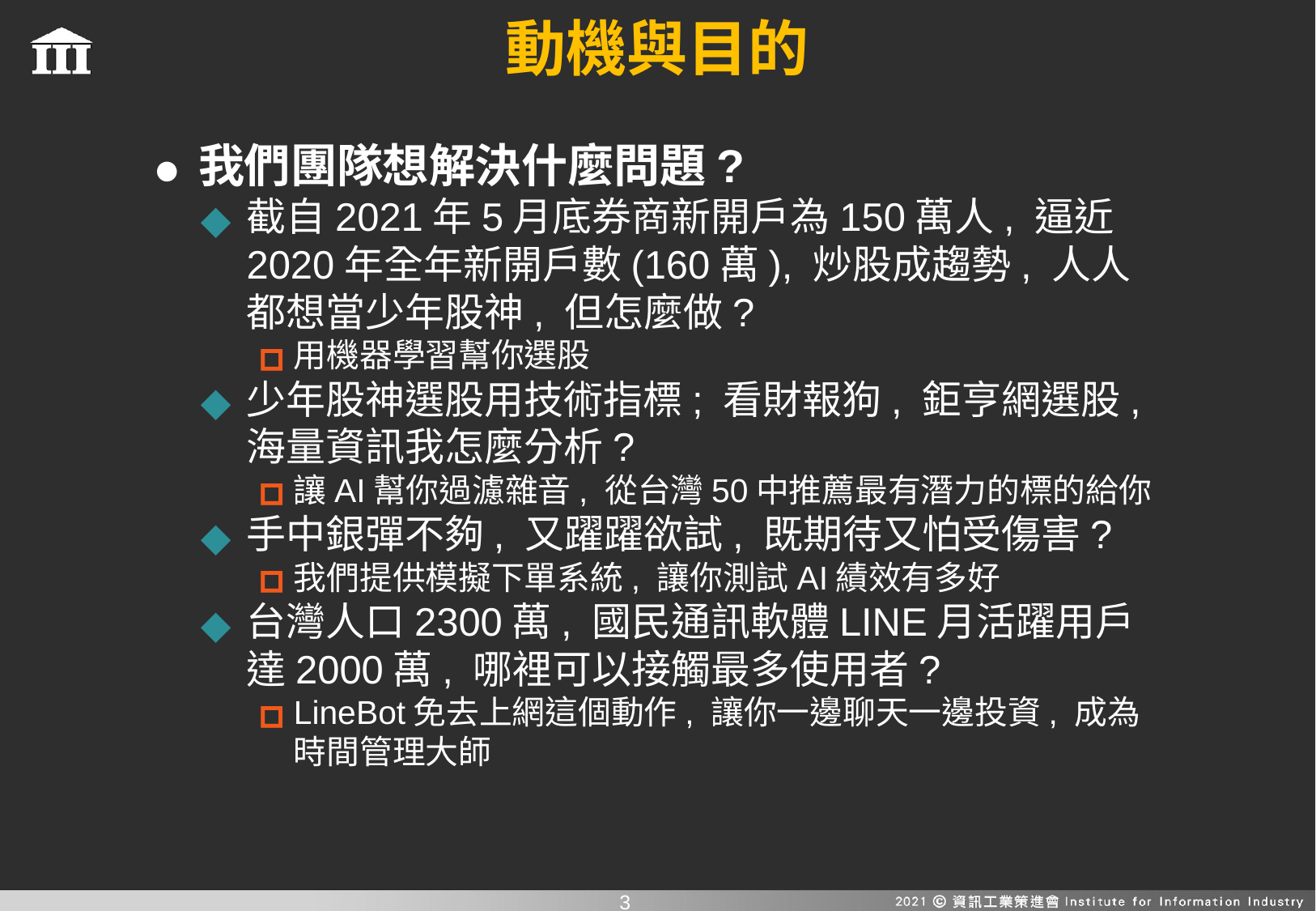

動機與目的
我們團隊想解決什麼問題?
截自2021年5月底券商新開戶為150萬人, 逼近2020年全年新開戶數(160萬), 炒股成趨勢, 人人都想當少年股神, 但怎麼做?
用機器學習幫你選股
少年股神選股用技術指標; 看財報狗, 鉅亨網選股, 海量資訊我怎麼分析?
讓AI幫你過濾雜音, 從台灣50中推薦最有潛力的標的給你
手中銀彈不夠, 又躍躍欲試, 既期待又怕受傷害?
我們提供模擬下單系統, 讓你測試AI績效有多好
台灣人口2300萬, 國民通訊軟體LINE月活躍用戶達2000萬, 哪裡可以接觸最多使用者?
LineBot免去上網這個動作, 讓你一邊聊天一邊投資, 成為時間管理大師